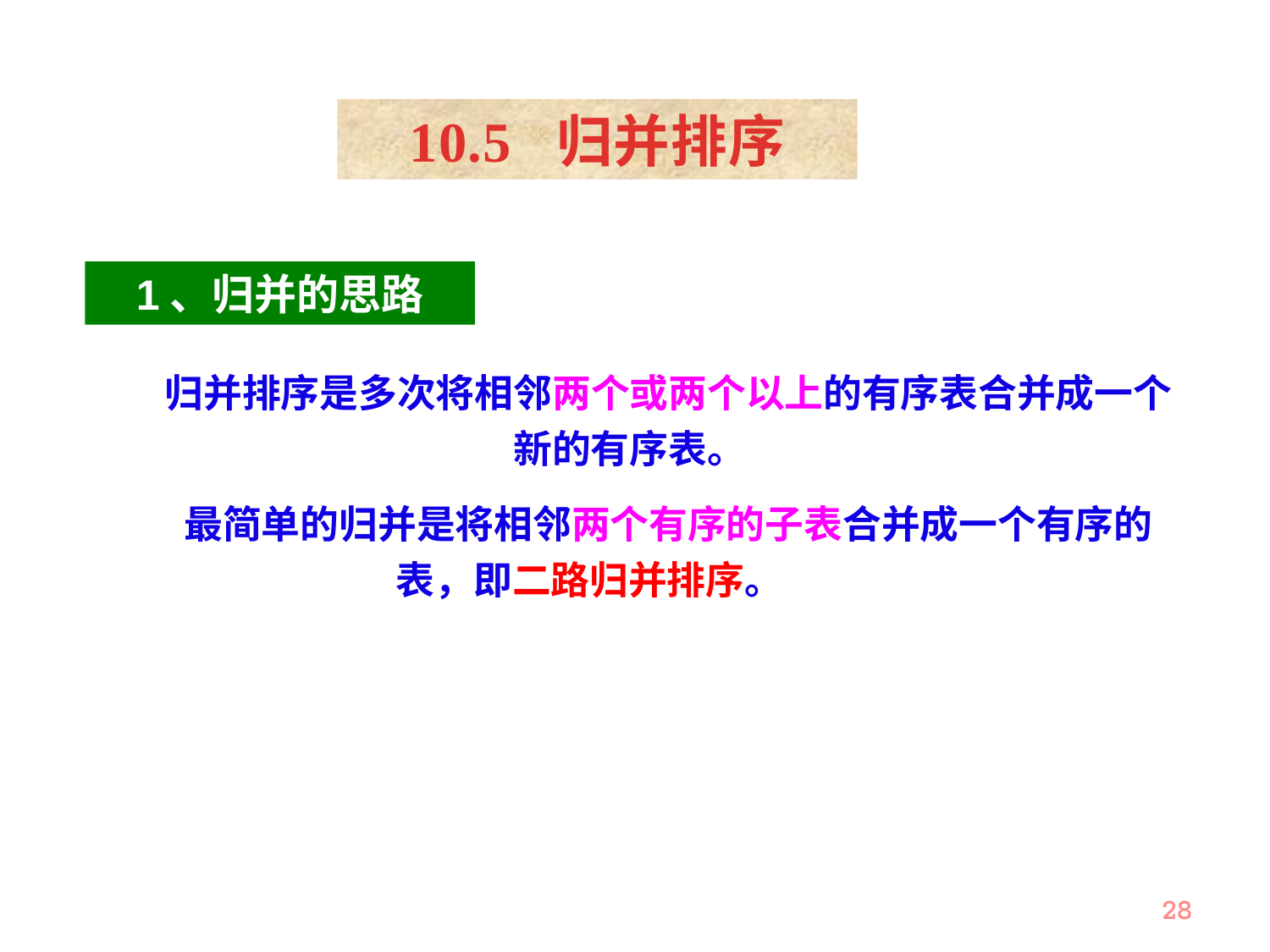

10.5  归并排序
1、归并的思路
　　归并排序是多次将相邻两个或两个以上的有序表合并成一个新的有序表。
　　最简单的归并是将相邻两个有序的子表合并成一个有序的表，即二路归并排序。
28